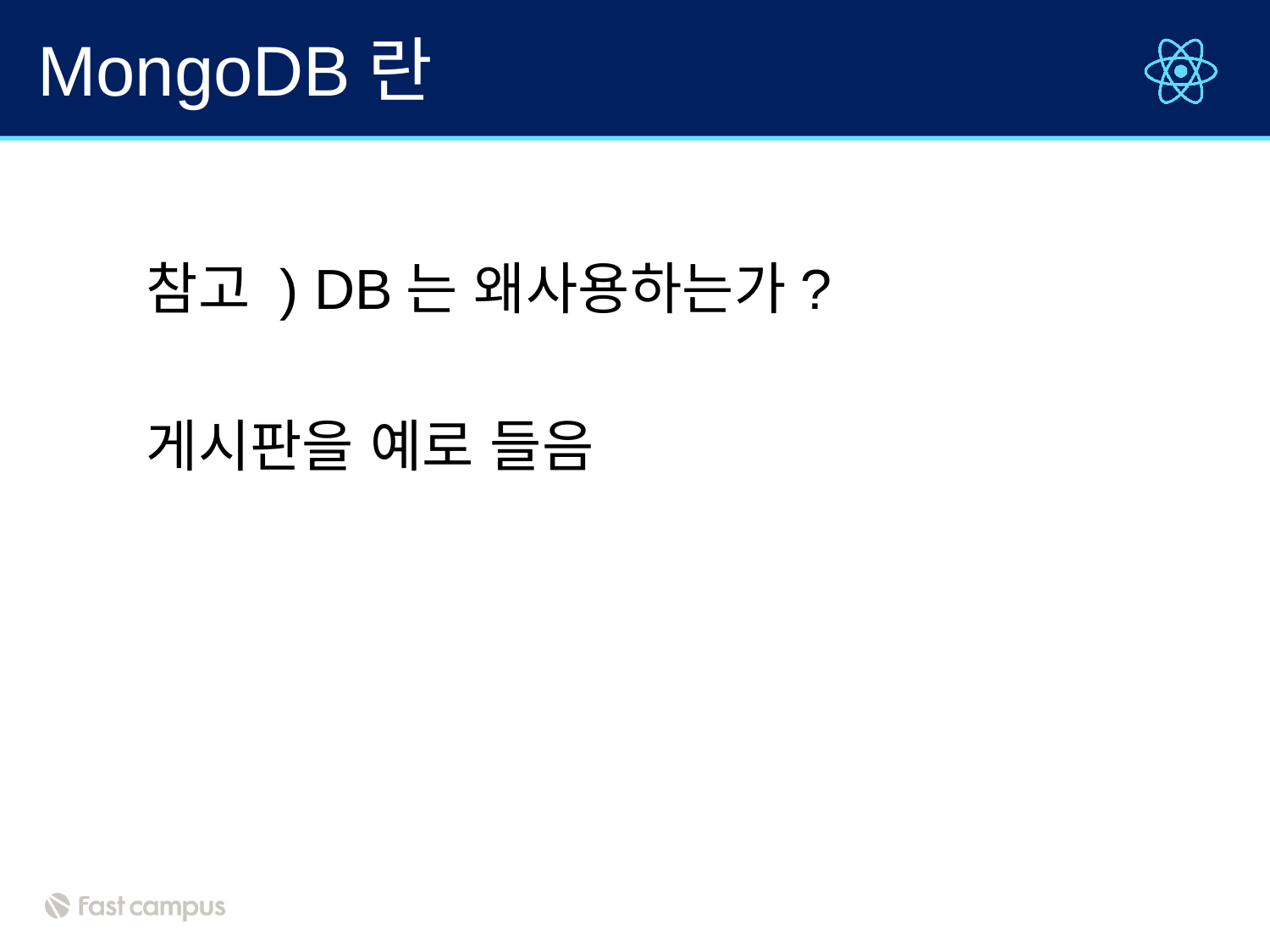

# MongoDB란
참고 ) DB는 왜사용하는가?

게시판을 예로 들음